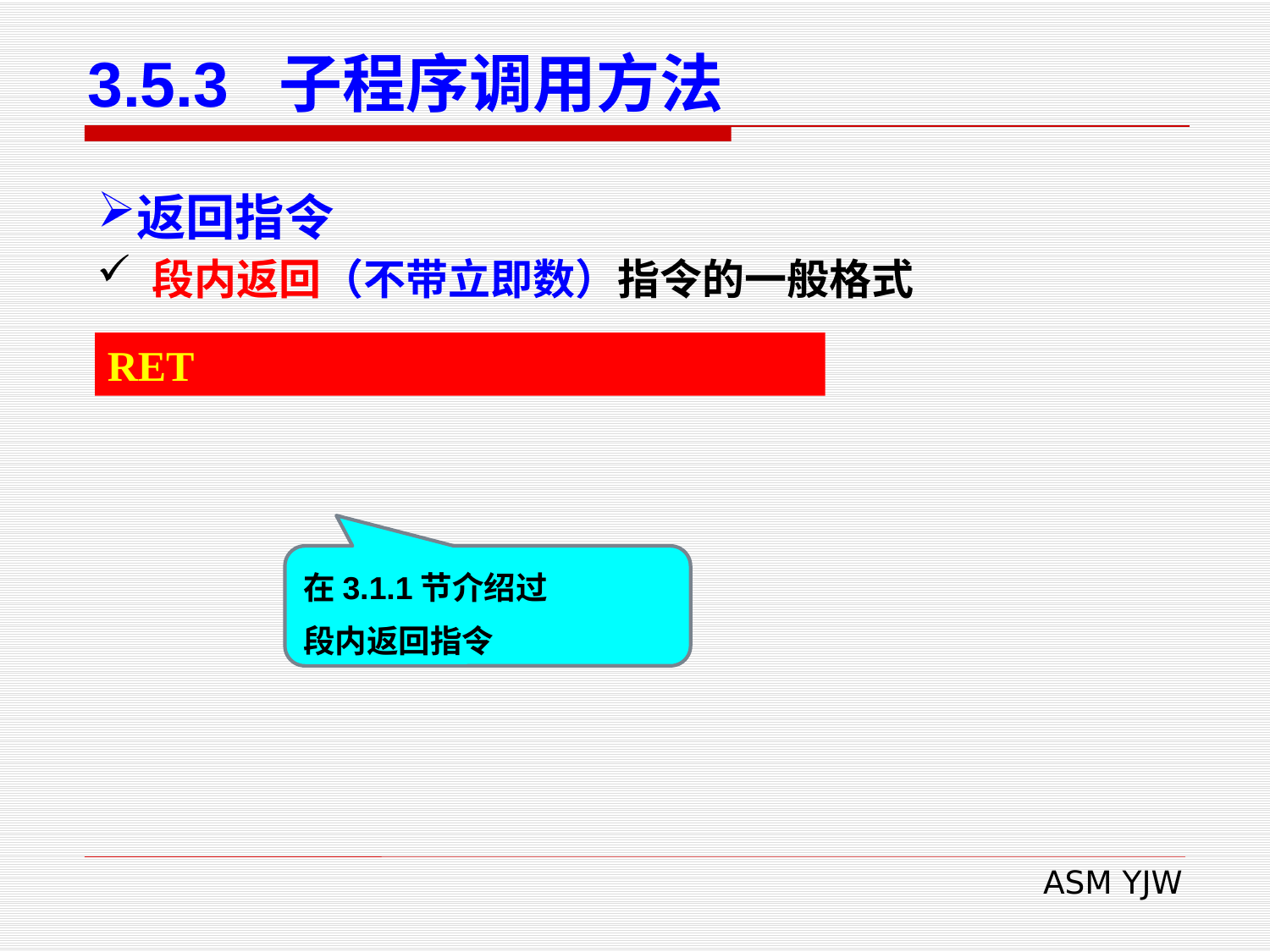

# 3.5.3  子程序调用方法
返回指令
 段内返回（不带立即数）指令的一般格式
RET
在3.1.1节介绍过
段内返回指令